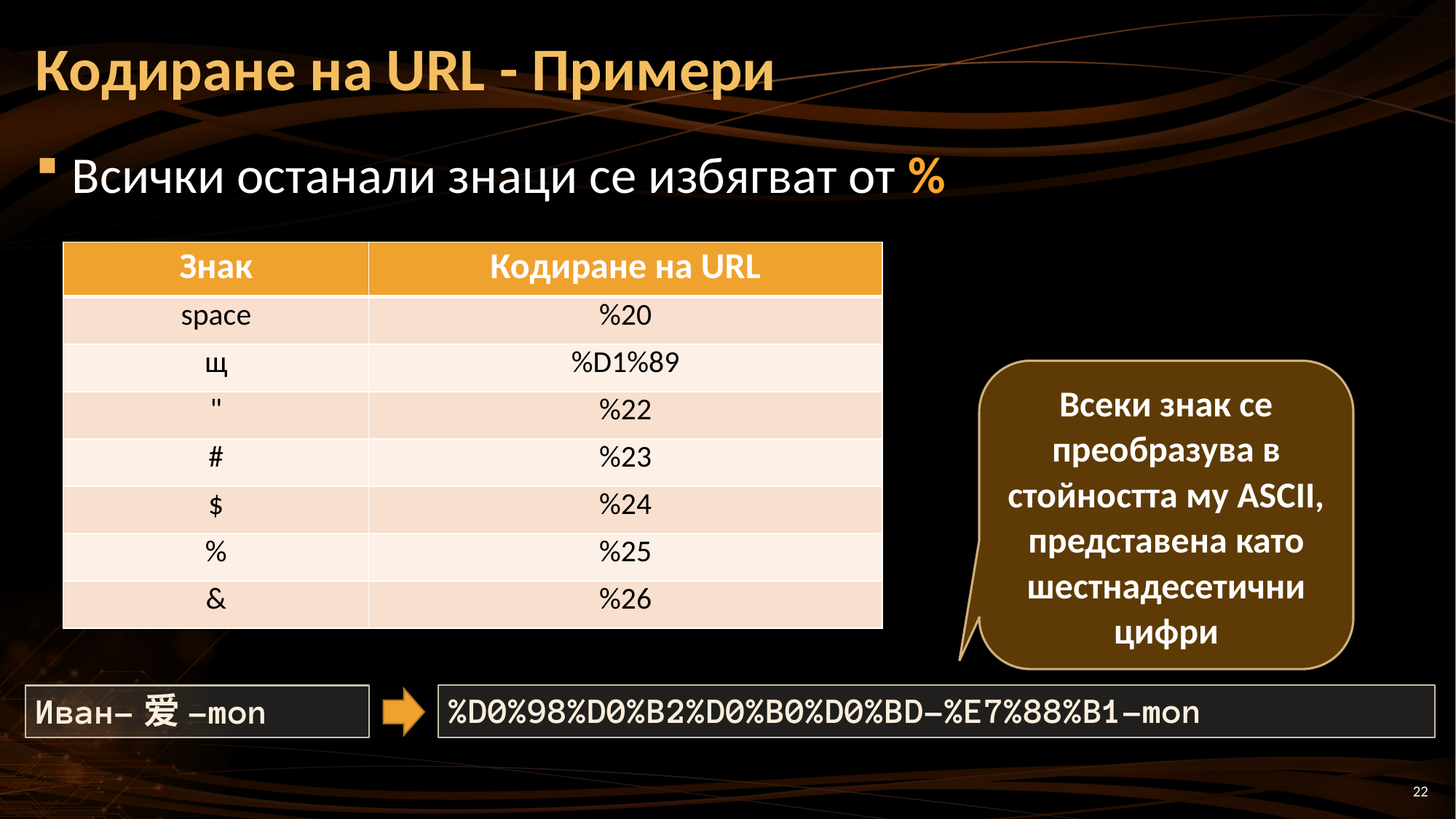

# Кодиране на URL - Примери
Всички останали знаци се избягват от %
| Знак | Кодиране на URL |
| --- | --- |
| space | %20 |
| щ | %D1%89 |
| " | %22 |
| # | %23 |
| $ | %24 |
| % | %25 |
| & | %26 |
Всеки знак се преобразува в стойността му ASCII, представена като шестнадесетични цифри
%D0%98%D0%B2%D0%B0%D0%BD-%E7%88%B1-mon
Иван-爱-mon

22